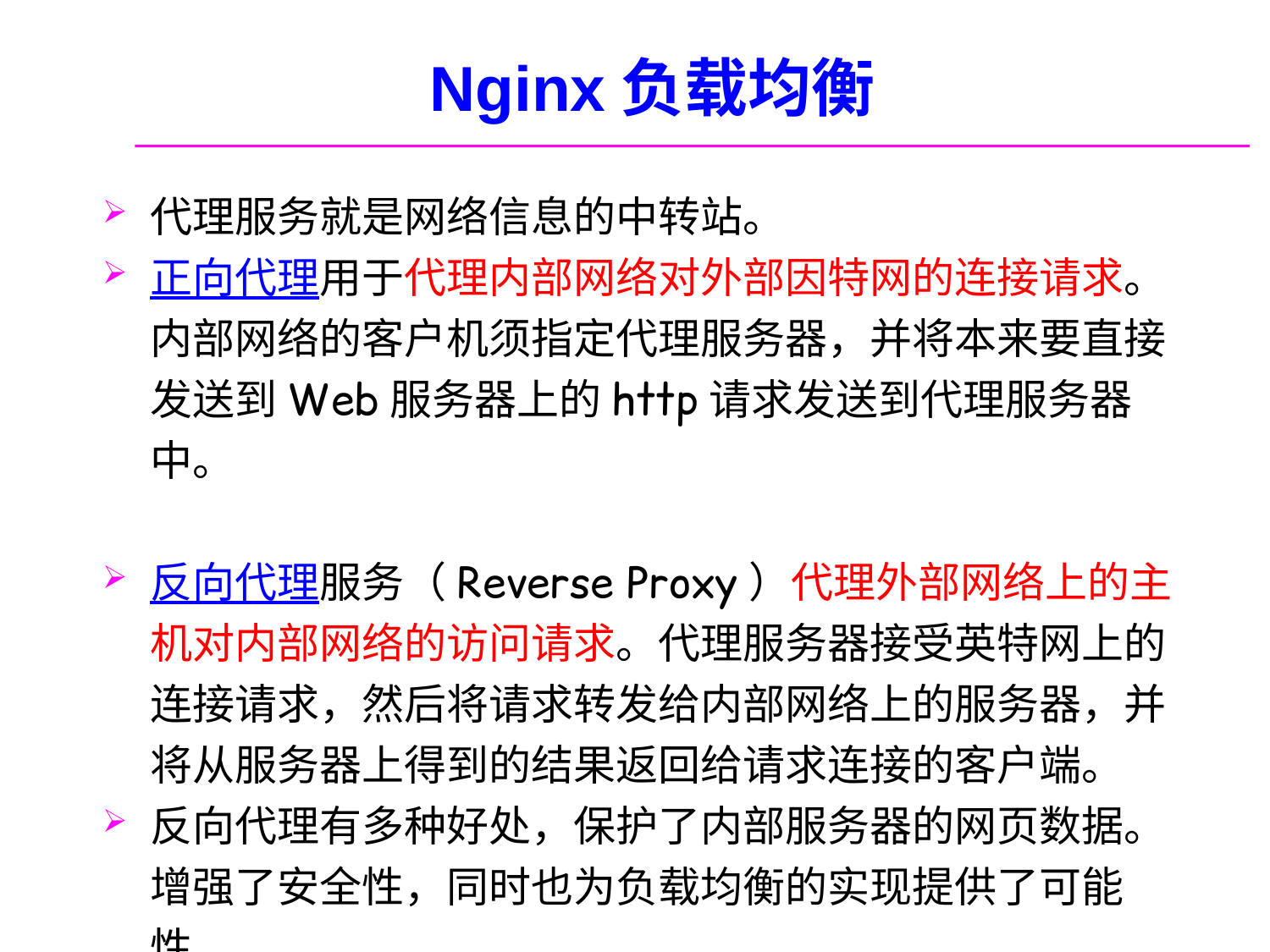

# Nginx负载均衡
代理服务就是网络信息的中转站。
正向代理用于代理内部网络对外部因特网的连接请求。内部网络的客户机须指定代理服务器，并将本来要直接发送到Web服务器上的http请求发送到代理服务器中。

反向代理服务（Reverse Proxy）代理外部网络上的主机对内部网络的访问请求。代理服务器接受英特网上的连接请求，然后将请求转发给内部网络上的服务器，并将从服务器上得到的结果返回给请求连接的客户端。
反向代理有多种好处，保护了内部服务器的网页数据。增强了安全性，同时也为负载均衡的实现提供了可能性。
102